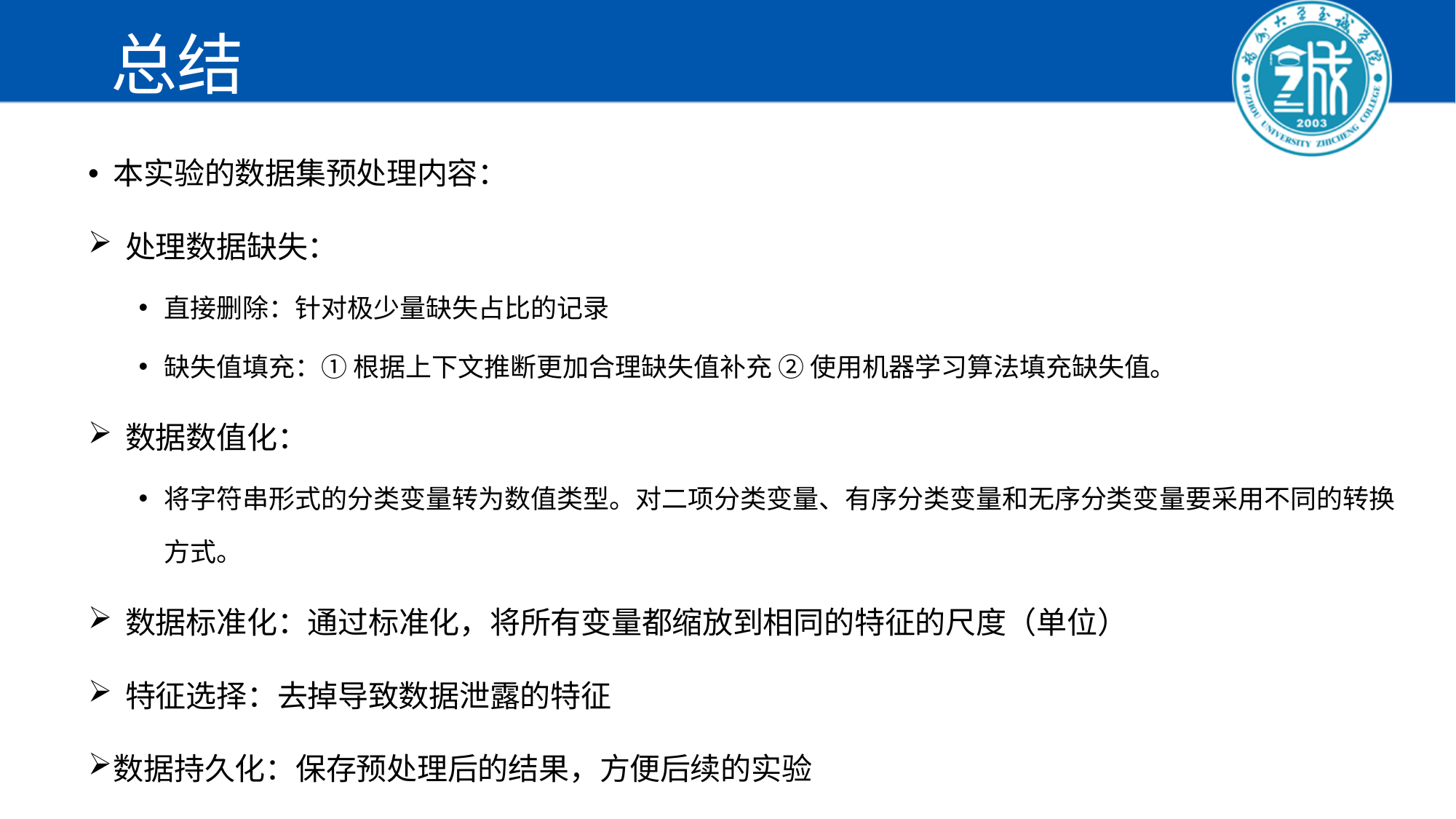

# 总结
本实验的数据集预处理内容：
 处理数据缺失：
直接删除：针对极少量缺失占比的记录
缺失值填充：① 根据上下文推断更加合理缺失值补充 ② 使用机器学习算法填充缺失值。
 数据数值化：
将字符串形式的分类变量转为数值类型。对二项分类变量、有序分类变量和无序分类变量要采用不同的转换方式。
 数据标准化：通过标准化，将所有变量都缩放到相同的特征的尺度（单位）
 特征选择：去掉导致数据泄露的特征
数据持久化：保存预处理后的结果，方便后续的实验